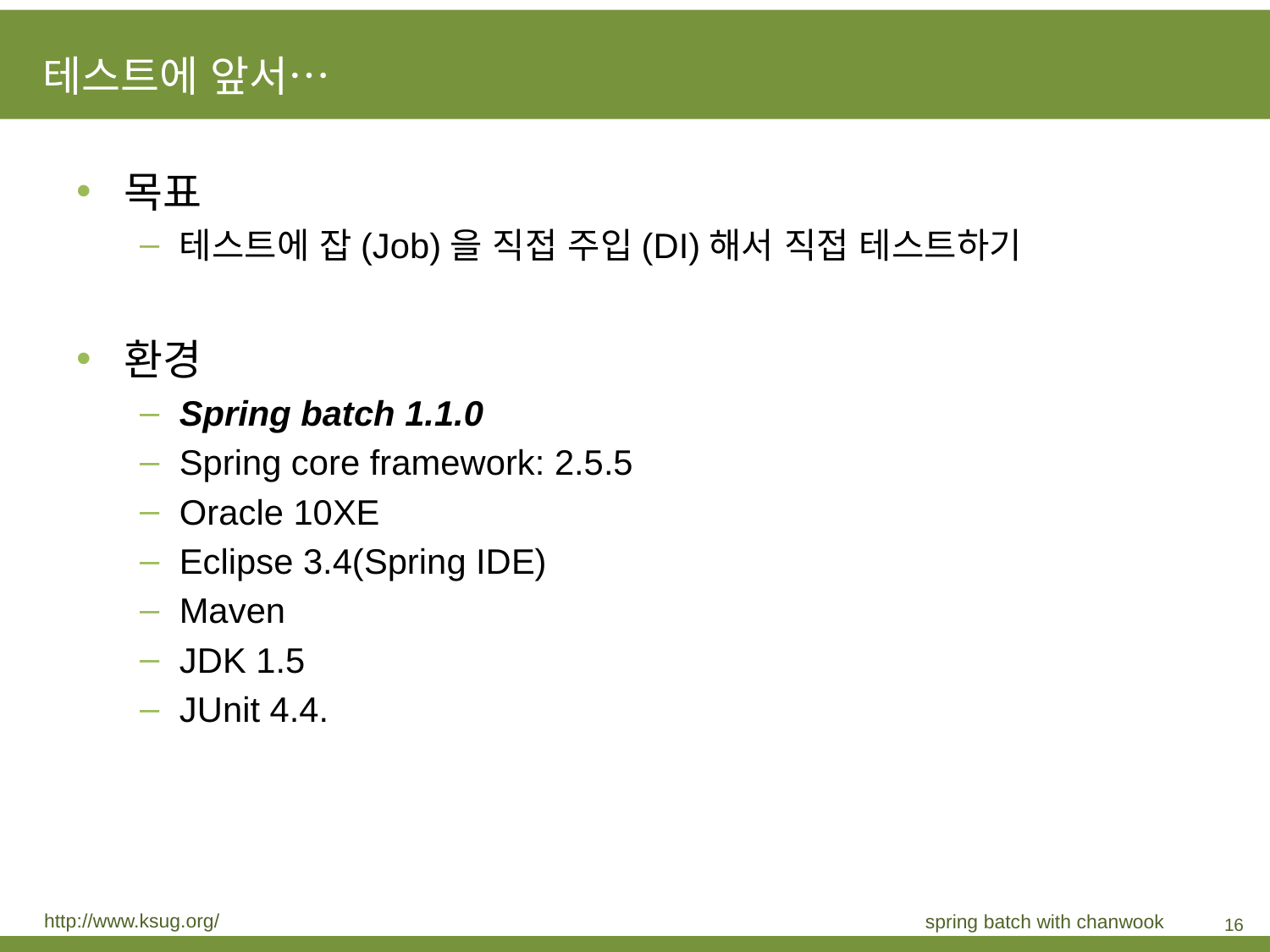

# 테스트에 앞서…
목표
테스트에 잡(Job)을 직접 주입(DI)해서 직접 테스트하기

환경
Spring batch 1.1.0
Spring core framework: 2.5.5
Oracle 10XE
Eclipse 3.4(Spring IDE)
Maven
JDK 1.5
JUnit 4.4.

http://www.ksug.org/
spring batch with chanwook
16